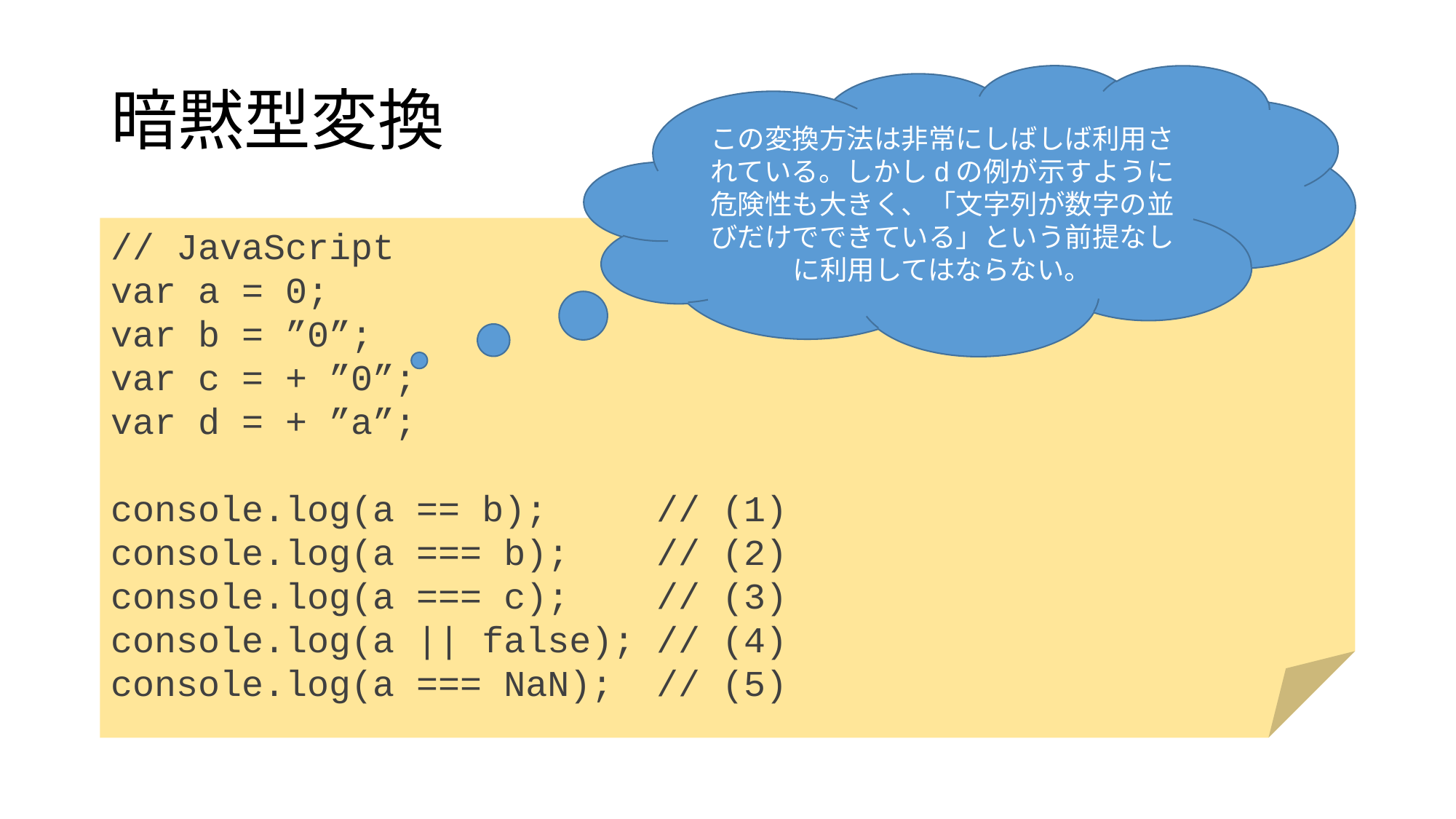

# 暗黙型変換
この変換方法は非常にしばしば利用されている。しかしdの例が示すように危険性も大きく、「文字列が数字の並びだけでできている」という前提なしに利用してはならない。

// JavaScript
var a = 0;
var b = ”0”;
var c = + ”0”;
var d = + ”a”;

console.log(a == b); 	// (1)
console.log(a === b); 	// (2)
console.log(a === c); 	// (3)
console.log(a || false);	// (4)
console.log(a === NaN);	// (5)